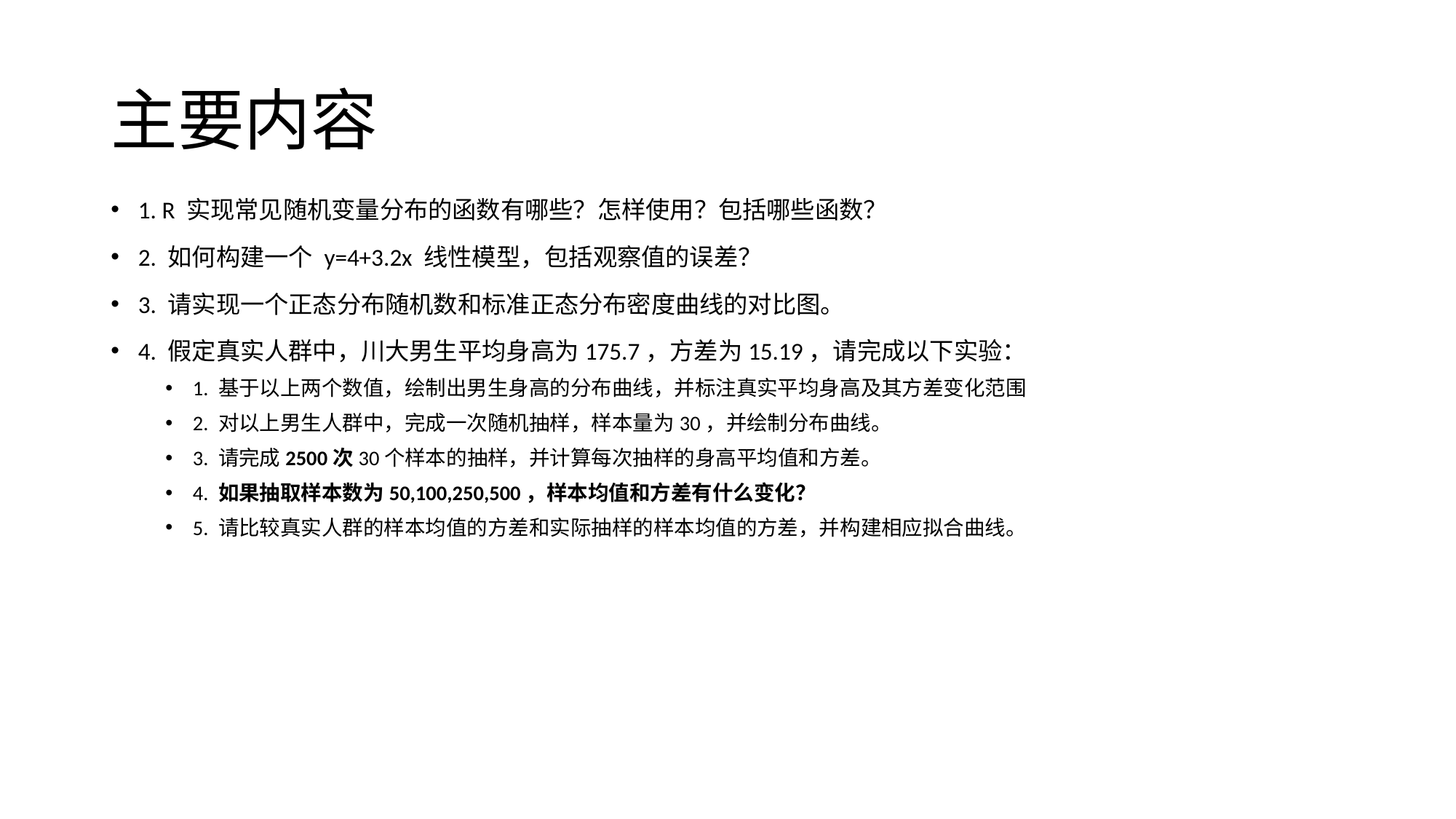

# 主要内容
1. R 实现常见随机变量分布的函数有哪些？怎样使用？包括哪些函数？
2. 如何构建一个 y=4+3.2x 线性模型，包括观察值的误差？
3. 请实现一个正态分布随机数和标准正态分布密度曲线的对比图。
4. 假定真实人群中，川大男生平均身高为175.7，方差为15.19，请完成以下实验：
1. 基于以上两个数值，绘制出男生身高的分布曲线，并标注真实平均身高及其方差变化范围
2. 对以上男生人群中，完成一次随机抽样，样本量为30，并绘制分布曲线。
3. 请完成2500次30个样本的抽样，并计算每次抽样的身高平均值和方差。
4. 如果抽取样本数为50,100,250,500，样本均值和方差有什么变化？
5. 请比较真实人群的样本均值的方差和实际抽样的样本均值的方差，并构建相应拟合曲线。